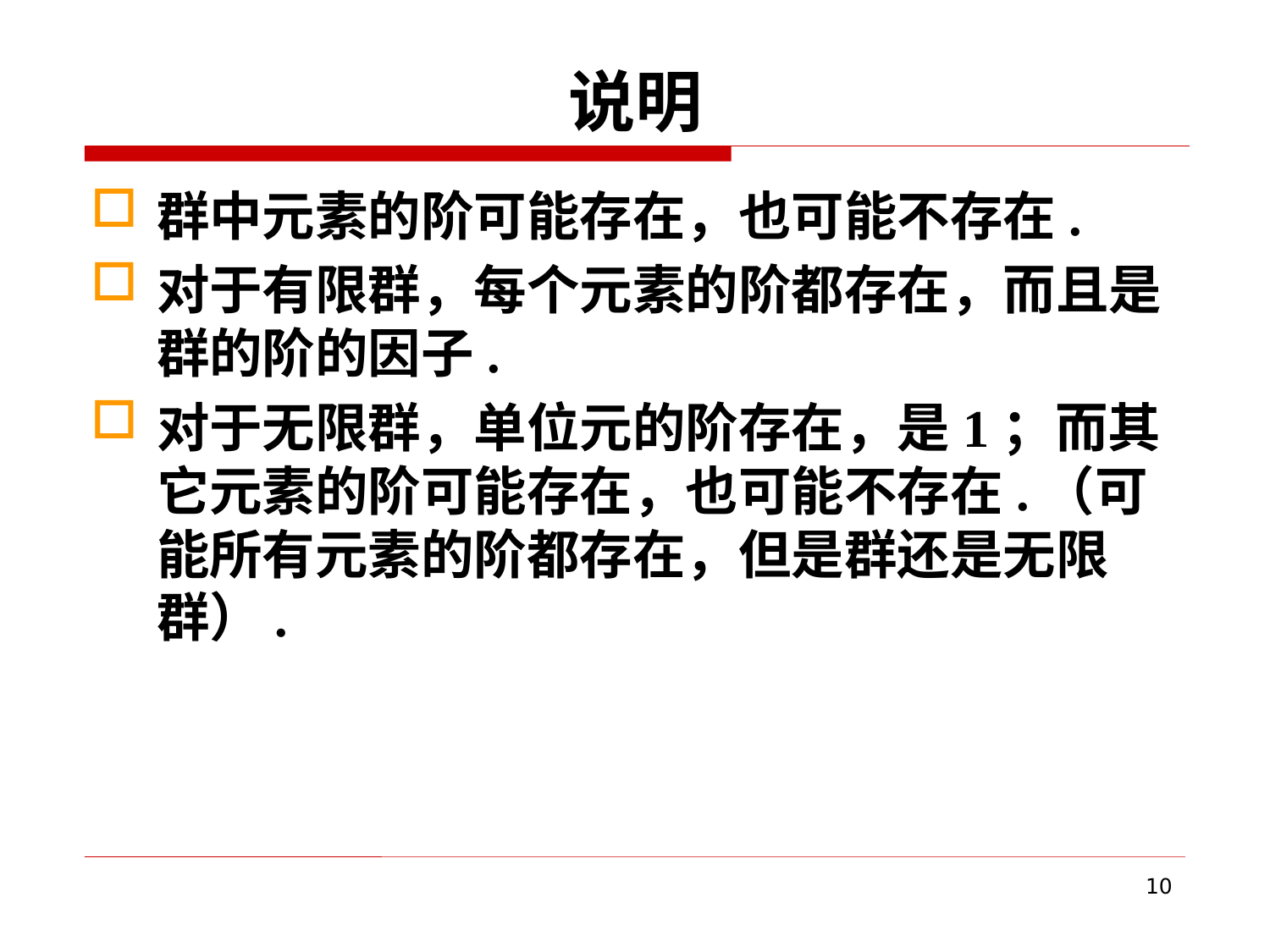

说明
群中元素的阶可能存在，也可能不存在.
对于有限群，每个元素的阶都存在，而且是群的阶的因子.
对于无限群，单位元的阶存在，是1；而其它元素的阶可能存在，也可能不存在.（可能所有元素的阶都存在，但是群还是无限群）.

10